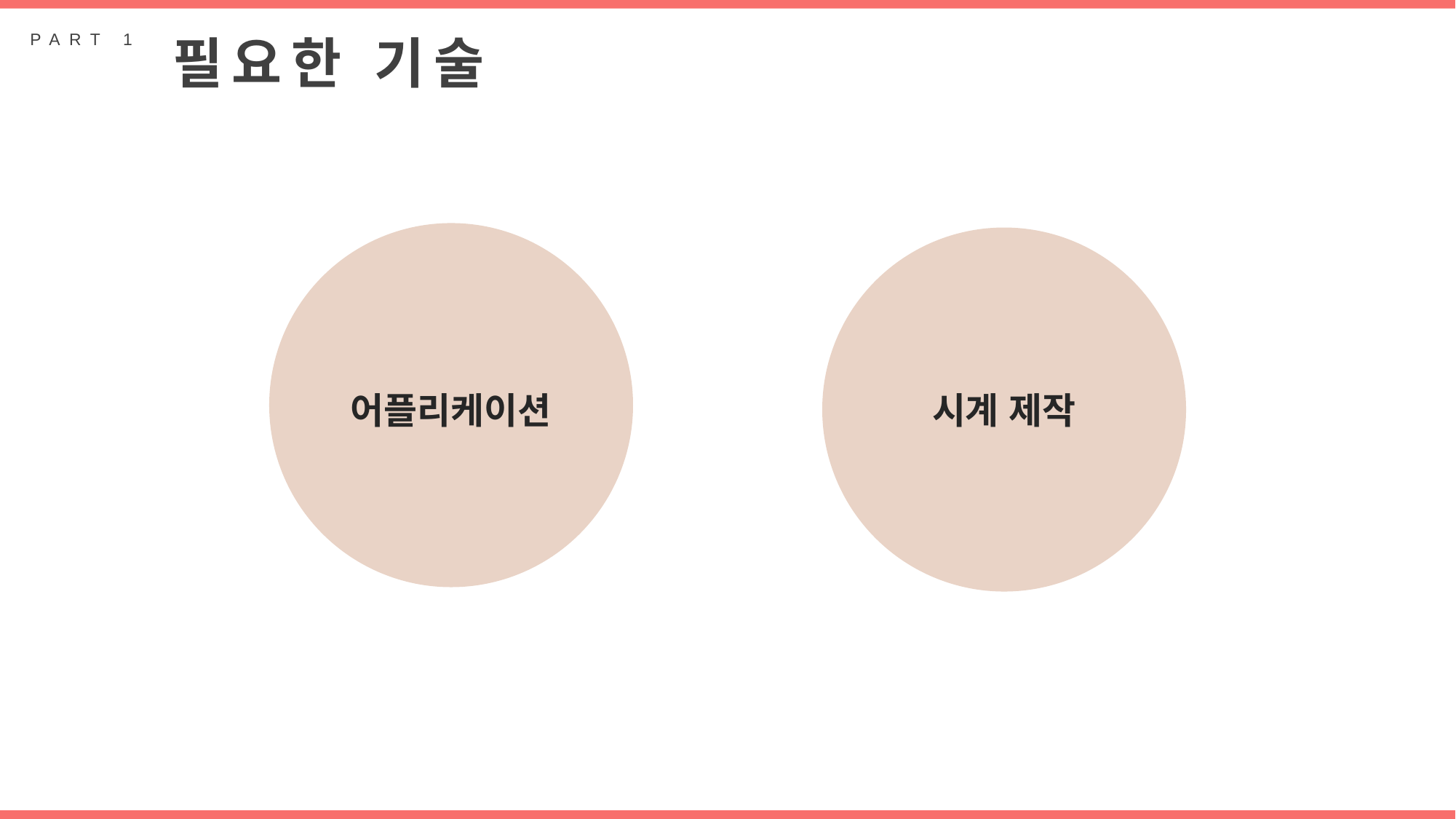

PART 1
필요한 기술

시계 제작
어플리케이션